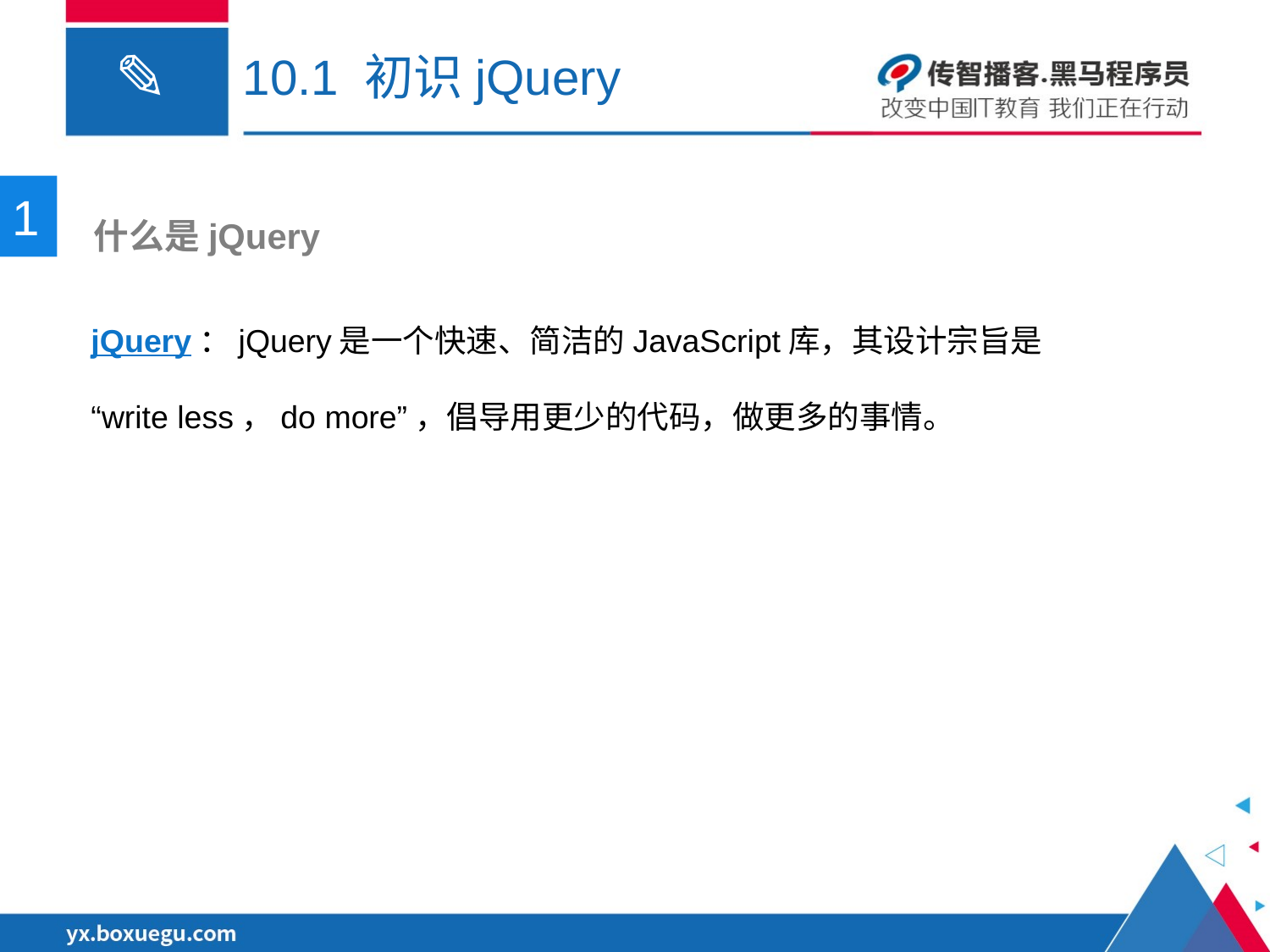

# 10.1 初识jQuery

1
  什么是jQuery
jQuery：jQuery是一个快速、简洁的JavaScript库，其设计宗旨是
“write less，do more”，倡导用更少的代码，做更多的事情。